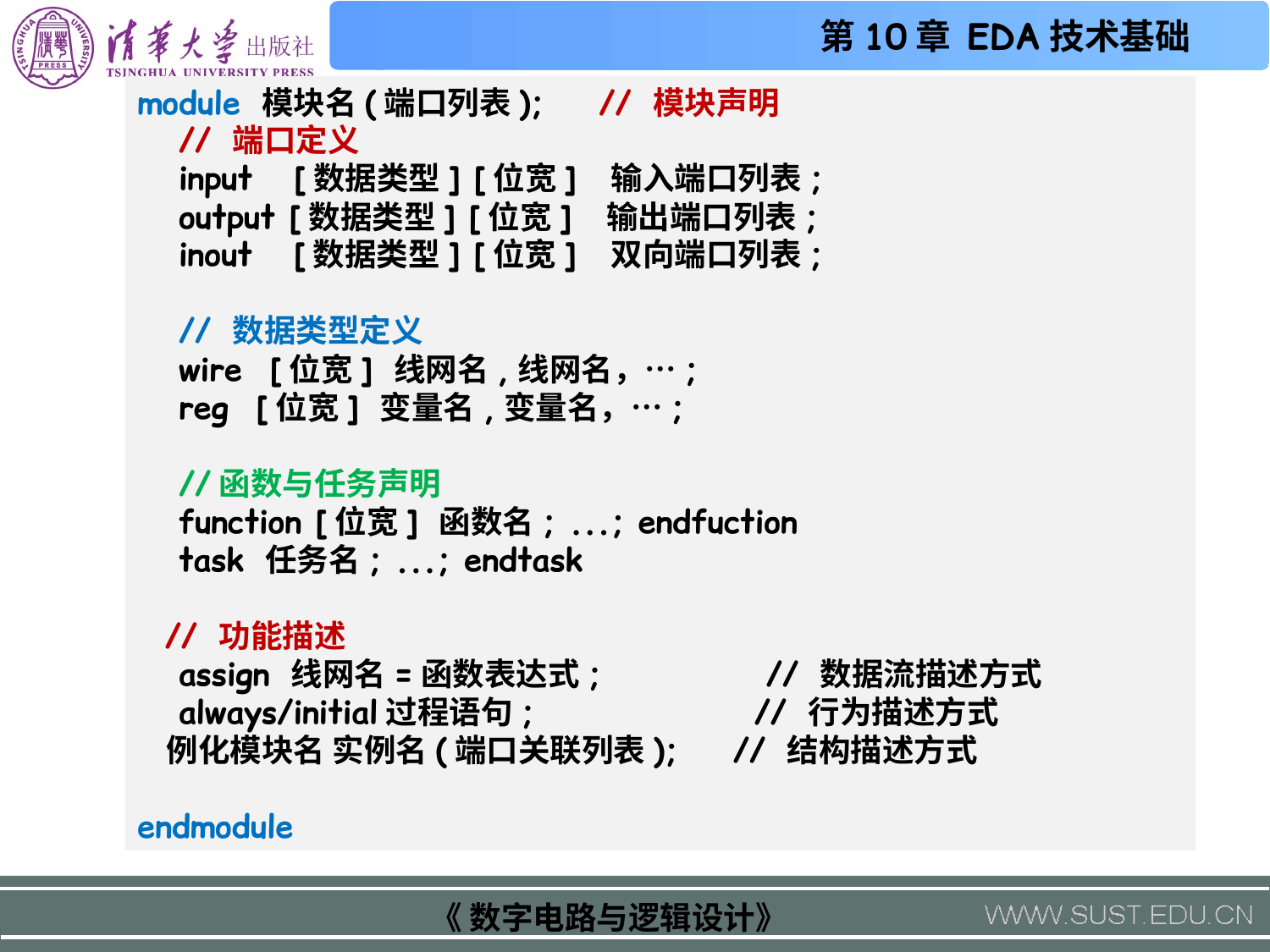

module 模块名(端口列表);    // 模块声明
   // 端口定义
   input   [数据类型] [位宽]  输入端口列表;
   output [数据类型] [位宽]  输出端口列表;
   inout   [数据类型] [位宽]  双向端口列表;

   // 数据类型定义
   wire  [位宽] 线网名,线网名，…;
   reg  [位宽] 变量名,变量名，…;

   //函数与任务声明
   function [位宽] 函数名; ...; endfuction
   task 任务名; ...; endtask

  // 功能描述
   assign 线网名=函数表达式;            // 数据流描述方式
   always/initial过程语句;                // 行为描述方式
   例化模块名 实例名(端口关联列表);    // 结构描述方式

endmodule